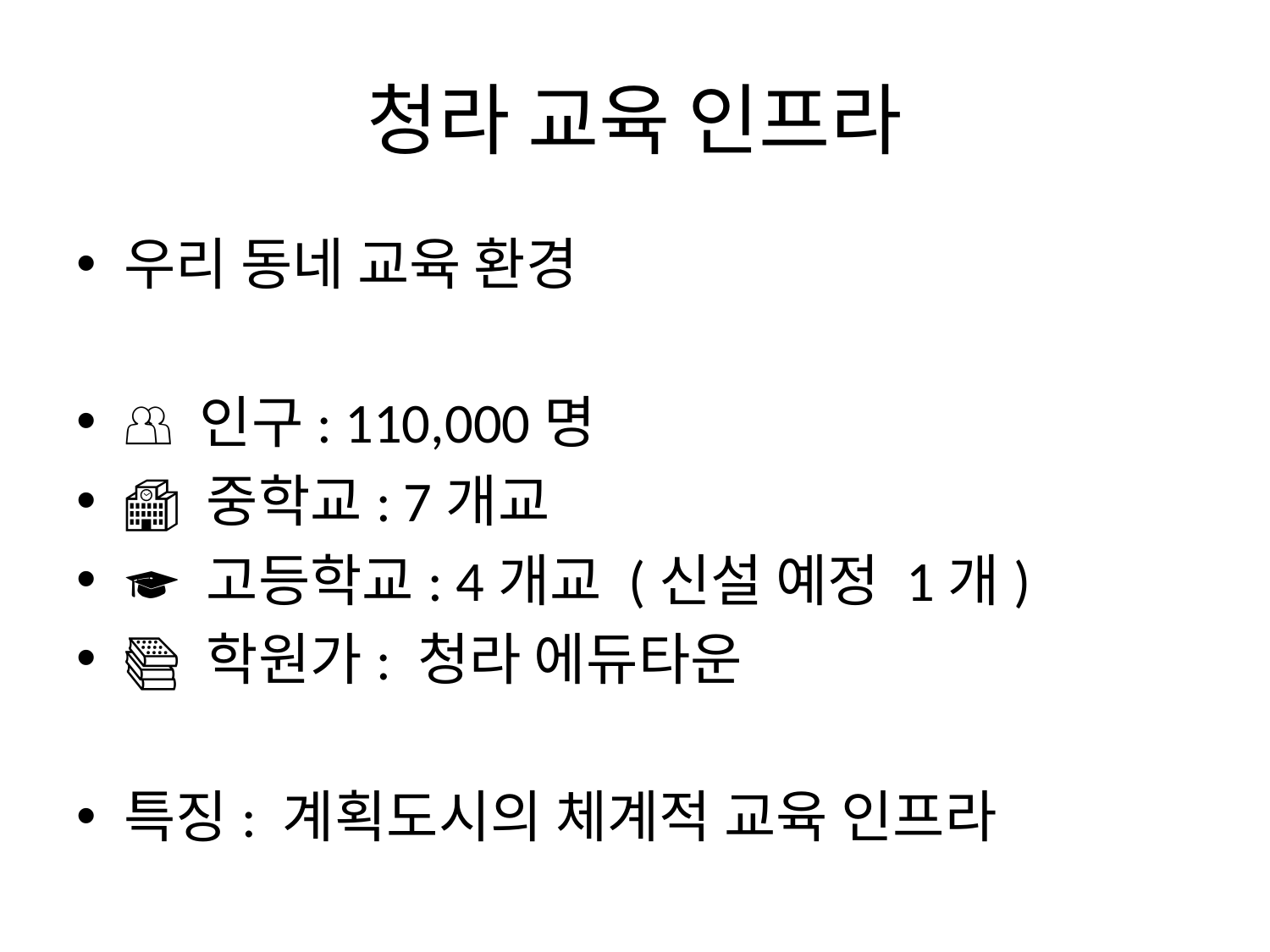

# 청라 교육 인프라
우리 동네 교육 환경

👥 인구: 110,000명
🏫 중학교: 7개교
🎓 고등학교: 4개교 (신설 예정 1개)
📚 학원가: 청라 에듀타운

특징: 계획도시의 체계적 교육 인프라